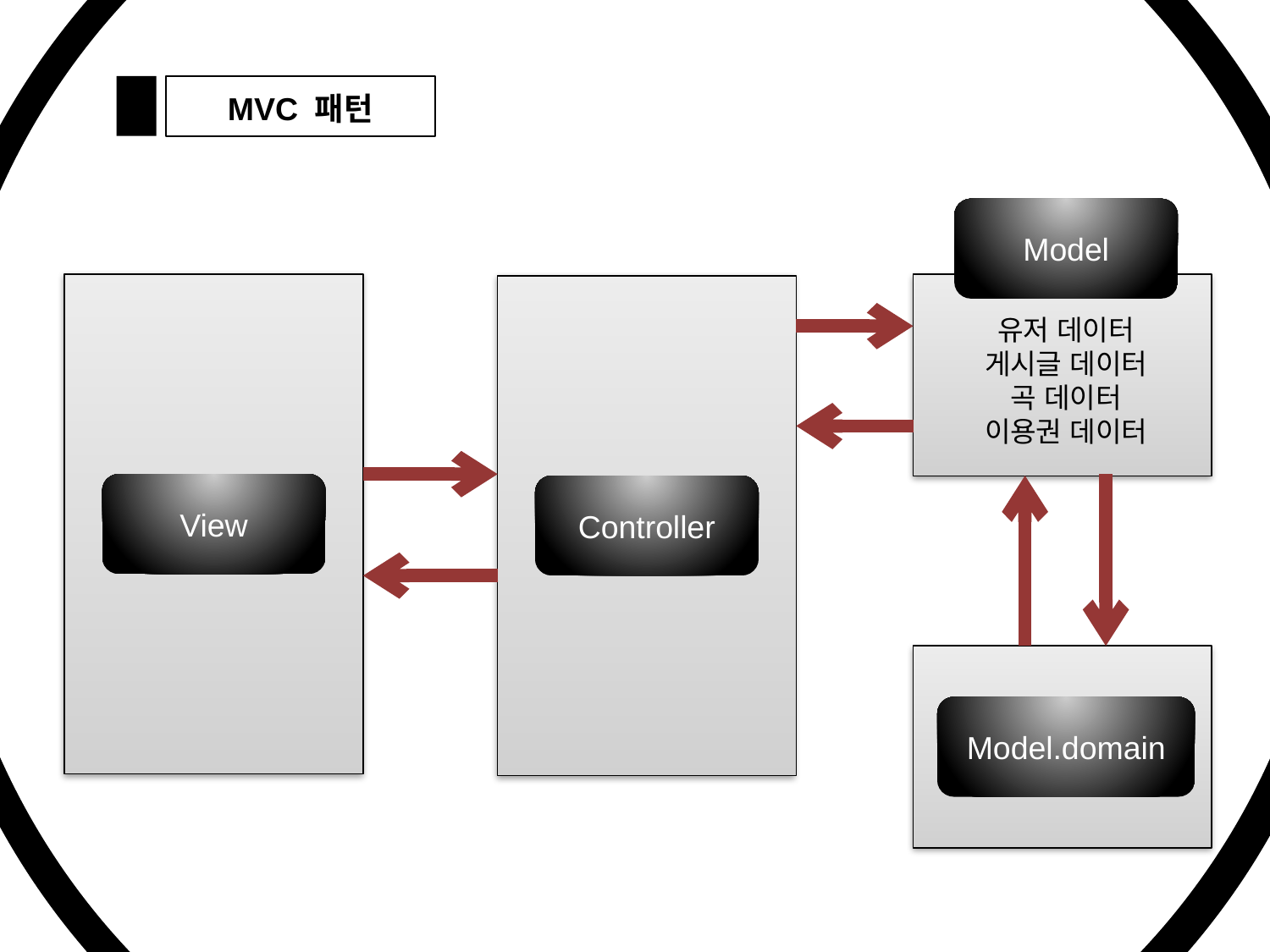

MVC 패턴
Model

유저 데이터
게시글 데이터
곡 데이터
이용권 데이터
View
Controller

Model.domain